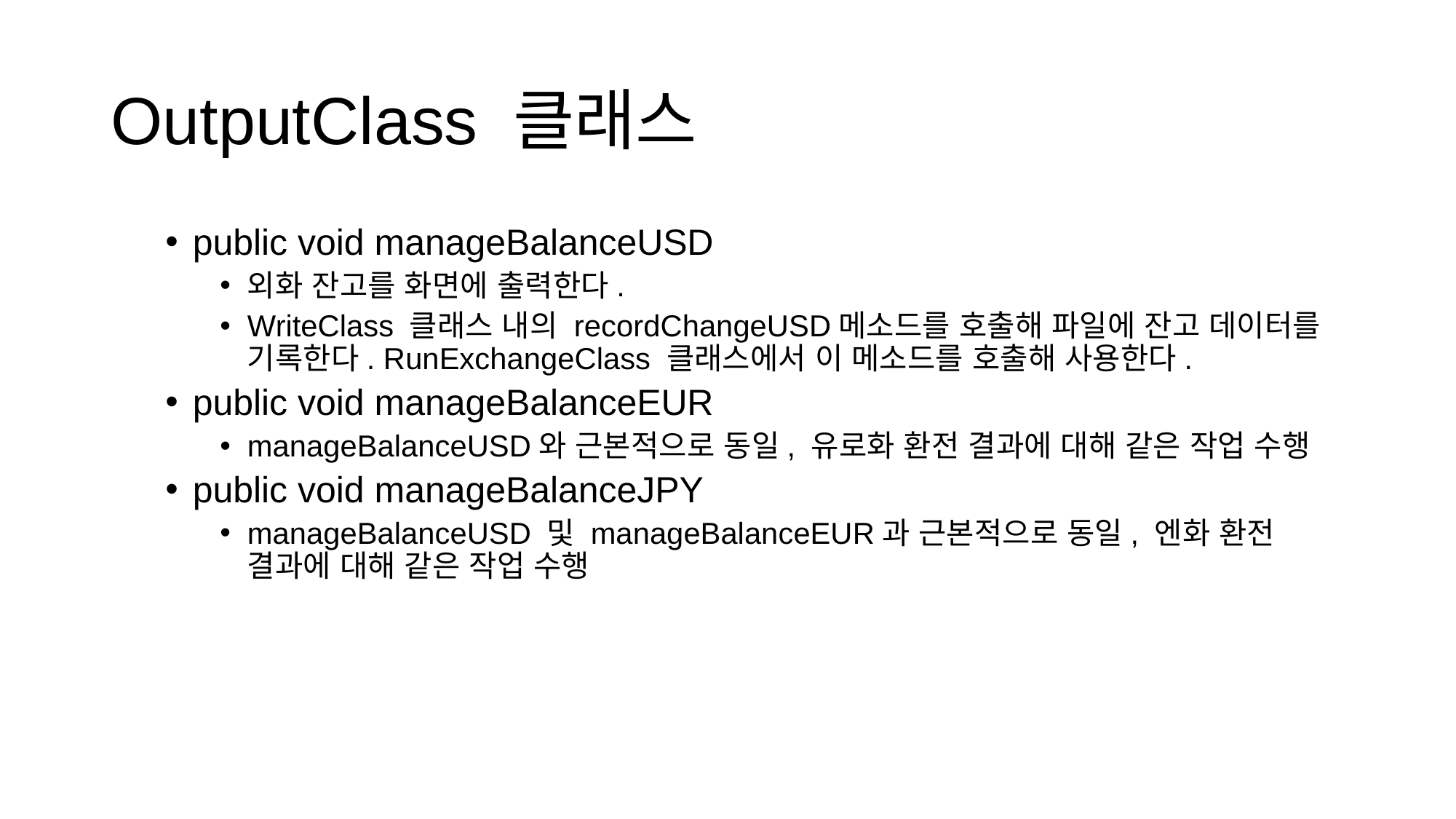

# OutputClass 클래스
public void manageBalanceUSD
외화 잔고를 화면에 출력한다.
WriteClass 클래스 내의 recordChangeUSD메소드를 호출해 파일에 잔고 데이터를 기록한다. RunExchangeClass 클래스에서 이 메소드를 호출해 사용한다.
public void manageBalanceEUR
manageBalanceUSD와 근본적으로 동일, 유로화 환전 결과에 대해 같은 작업 수행
public void manageBalanceJPY
manageBalanceUSD 및 manageBalanceEUR과 근본적으로 동일, 엔화 환전 결과에 대해 같은 작업 수행